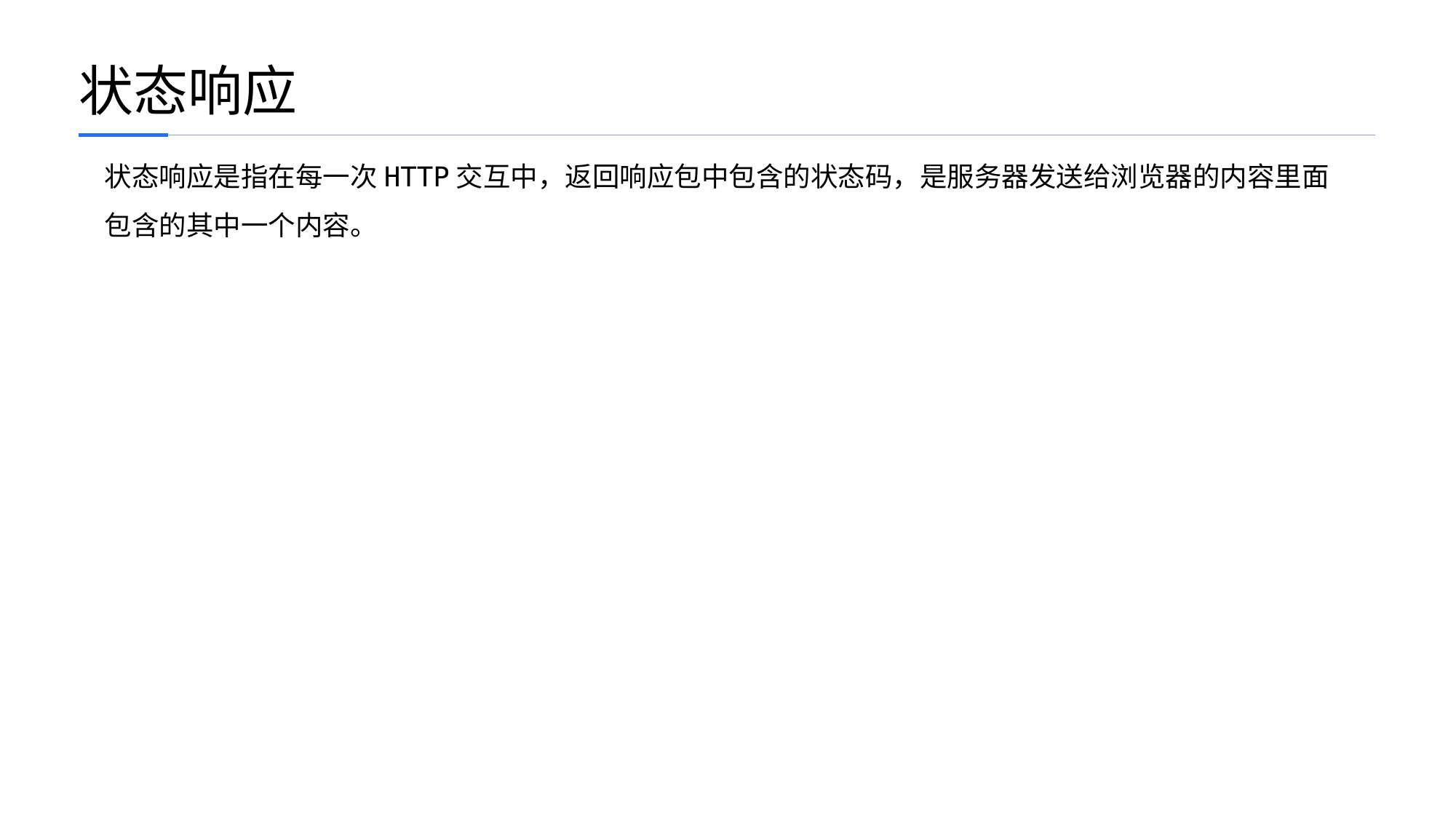

状态响应
状态响应是指在每一次HTTP交互中，返回响应包中包含的状态码，是服务器发送给浏览器的内容里面包含的其中一个内容。